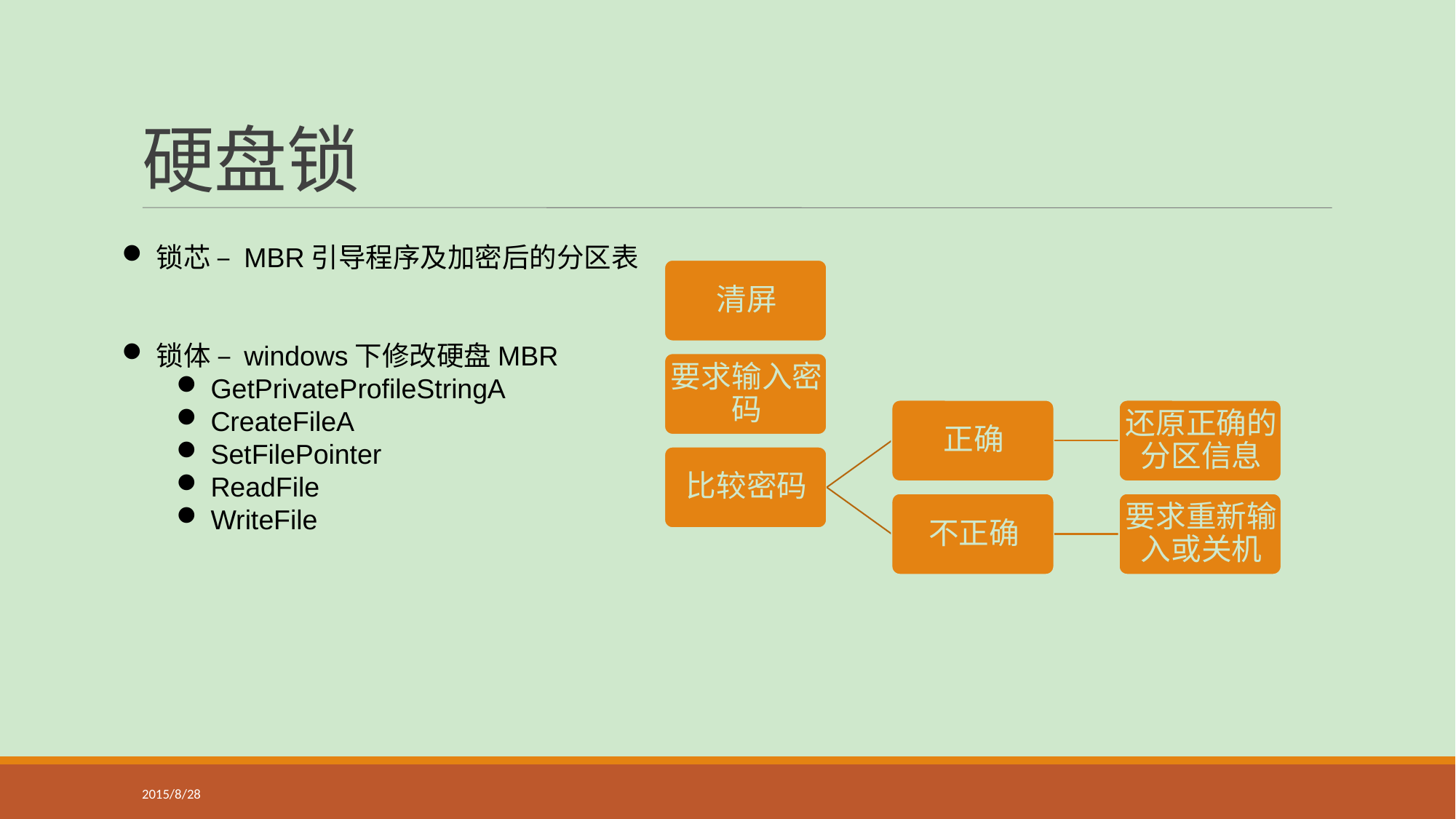

# 硬盘锁
锁芯 – MBR引导程序及加密后的分区表

锁体 – windows下修改硬盘MBR
GetPrivateProfileStringA
CreateFileA
SetFilePointer
ReadFile
WriteFile
清屏
要求输入密码
比较密码

正确

还原正确的分区信息

不正确

要求重新输入或关机
2015/8/28